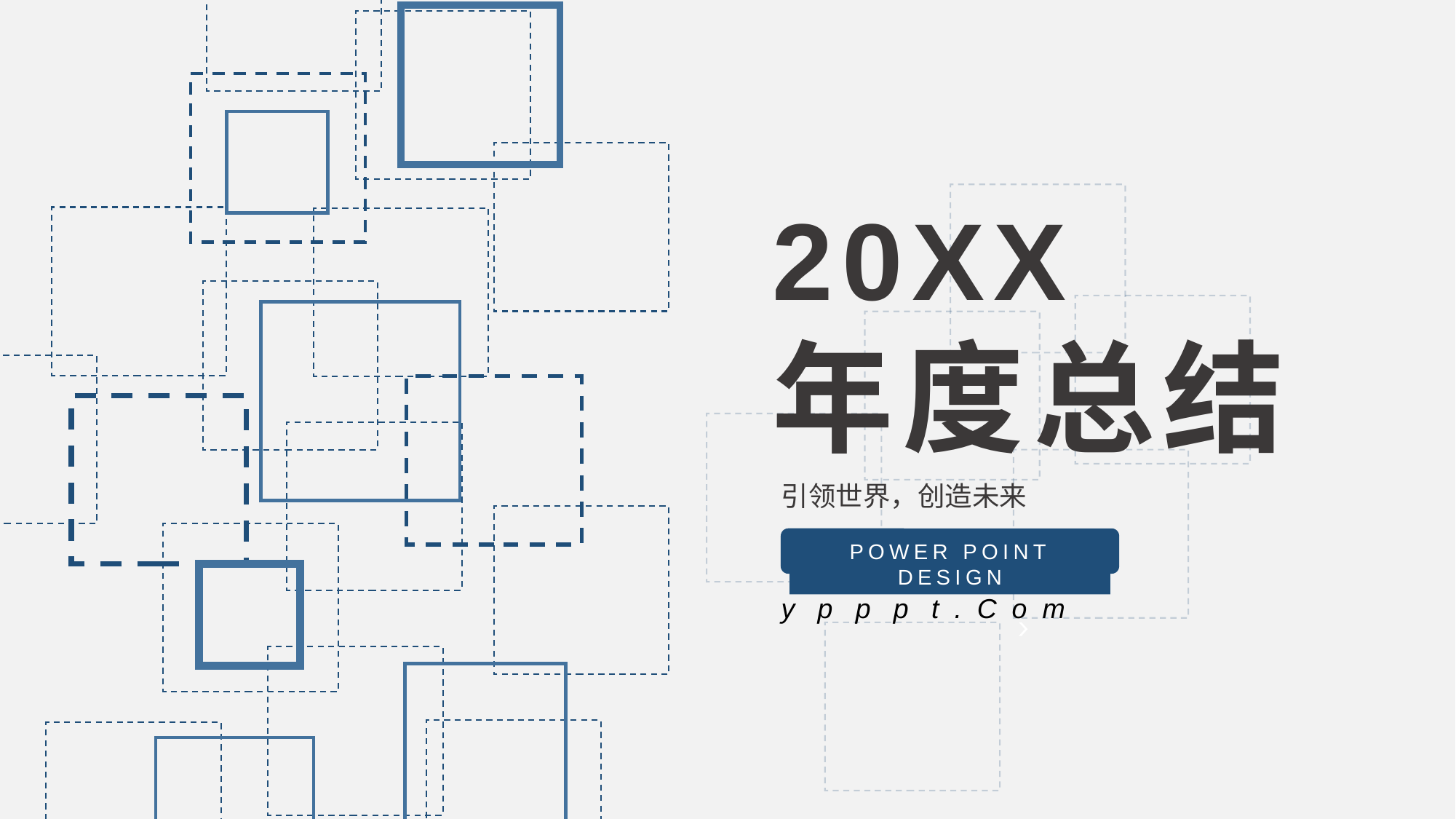

20XX
年度总结
引领世界，创造未来

POWER POINT DESIGN

y   p   p   p   t  .  C  o  m